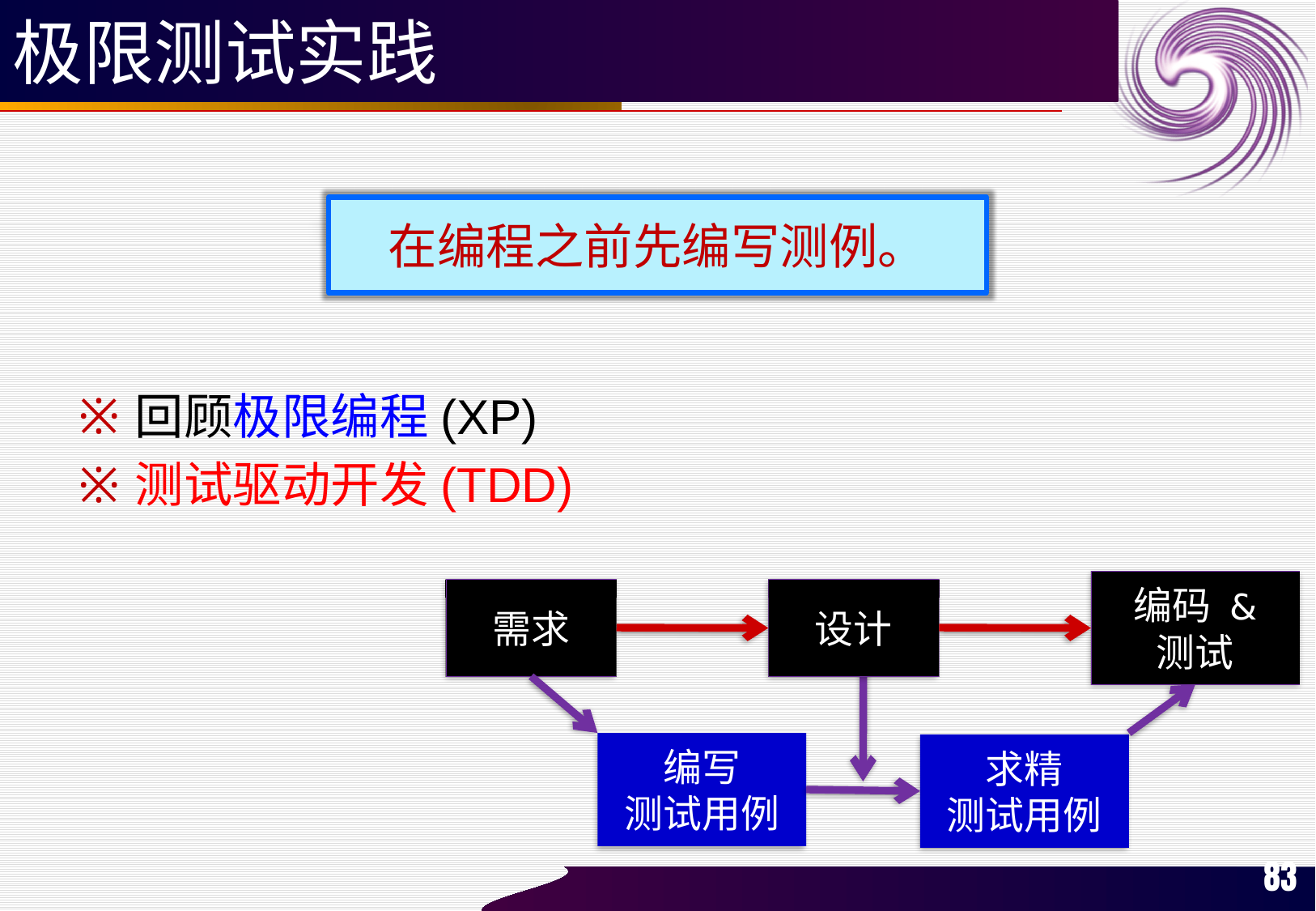

# 极限测试实践
在编程之前先编写测例。
回顾极限编程(XP)
测试驱动开发(TDD)

编码 &
测试
需求
设计
编写
测试用例
求精
测试用例
83